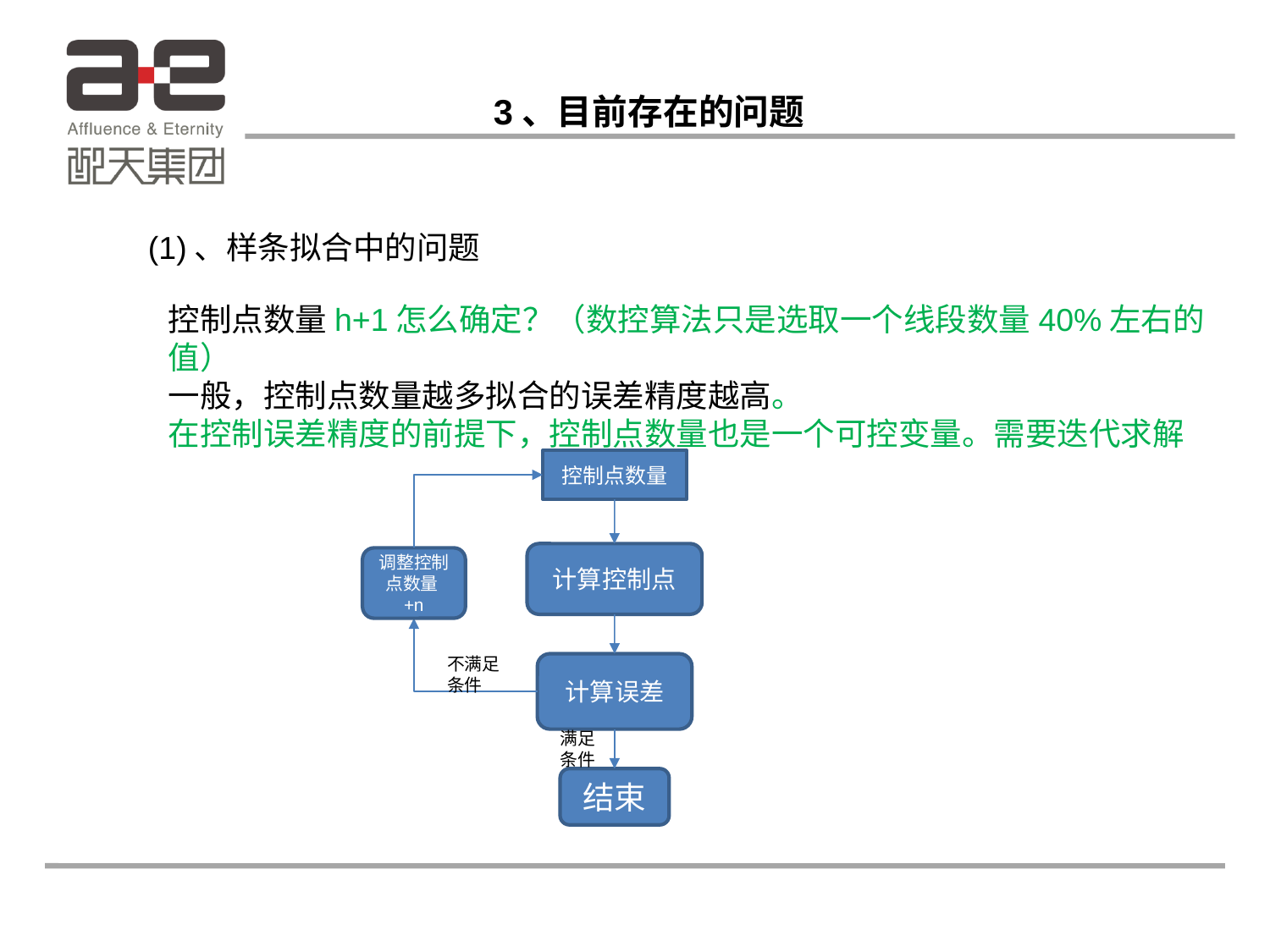

3、目前存在的问题
(1)、样条拟合中的问题
控制点数量h+1怎么确定？（数控算法只是选取一个线段数量40%左右的值）
一般，控制点数量越多拟合的误差精度越高。
在控制误差精度的前提下，控制点数量也是一个可控变量。需要迭代求解
控制点数量
计算控制点
调整控制点数量+n
不满足条件
计算误差
满足条件
结束